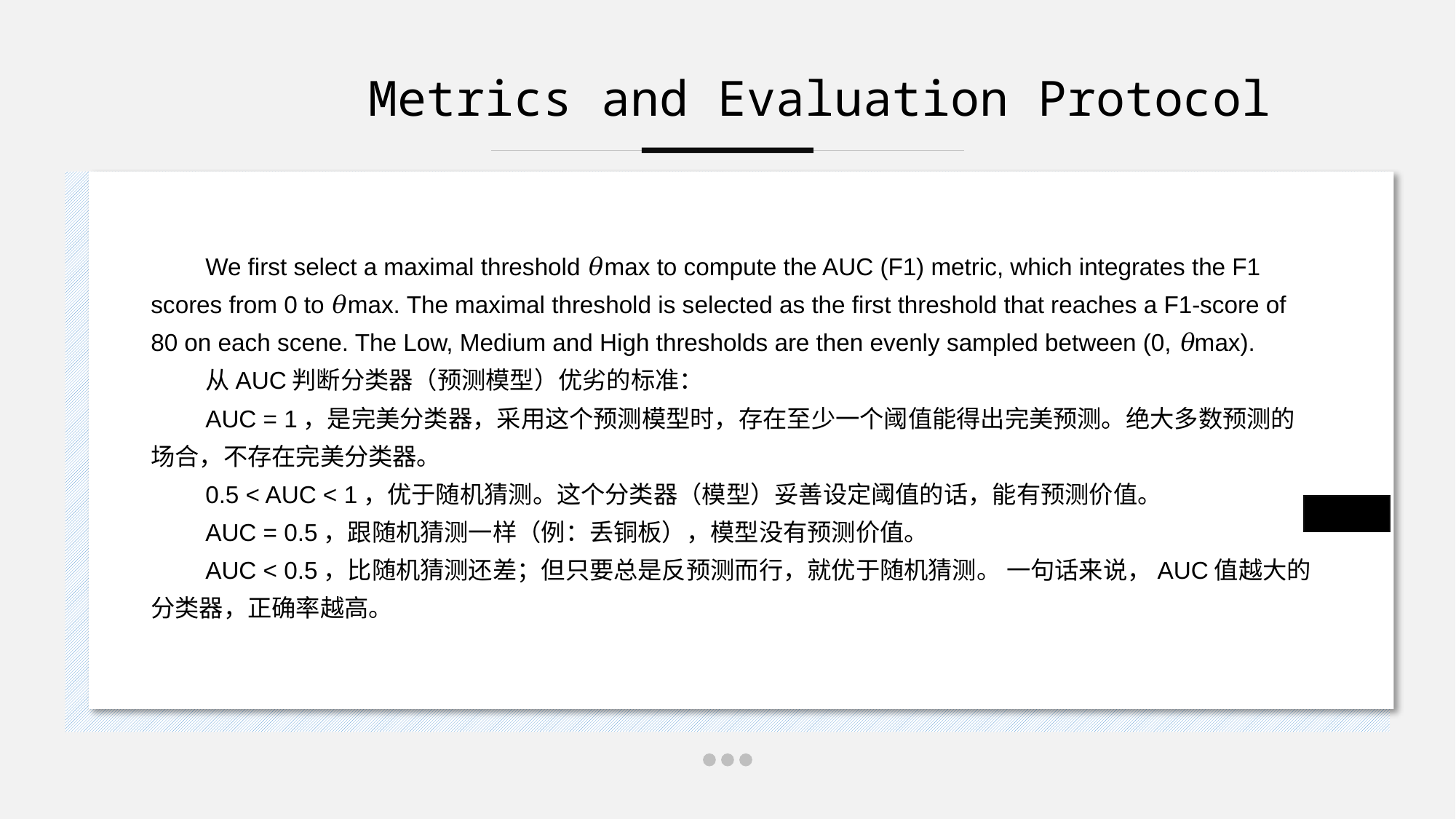

Metrics and Evaluation Protocol

We first select a maximal threshold 𝜃max to compute the AUC (F1) metric, which integrates the F1 scores from 0 to 𝜃max. The maximal threshold is selected as the first threshold that reaches a F1-score of 80 on each scene. The Low, Medium and High thresholds are then evenly sampled between (0, 𝜃max).
从AUC判断分类器（预测模型）优劣的标准：
AUC = 1，是完美分类器，采用这个预测模型时，存在至少一个阈值能得出完美预测。绝大多数预测的场合，不存在完美分类器。
0.5 < AUC < 1，优于随机猜测。这个分类器（模型）妥善设定阈值的话，能有预测价值。
AUC = 0.5，跟随机猜测一样（例：丢铜板），模型没有预测价值。
AUC < 0.5，比随机猜测还差；但只要总是反预测而行，就优于随机猜测。 一句话来说，AUC值越大的分类器，正确率越高。